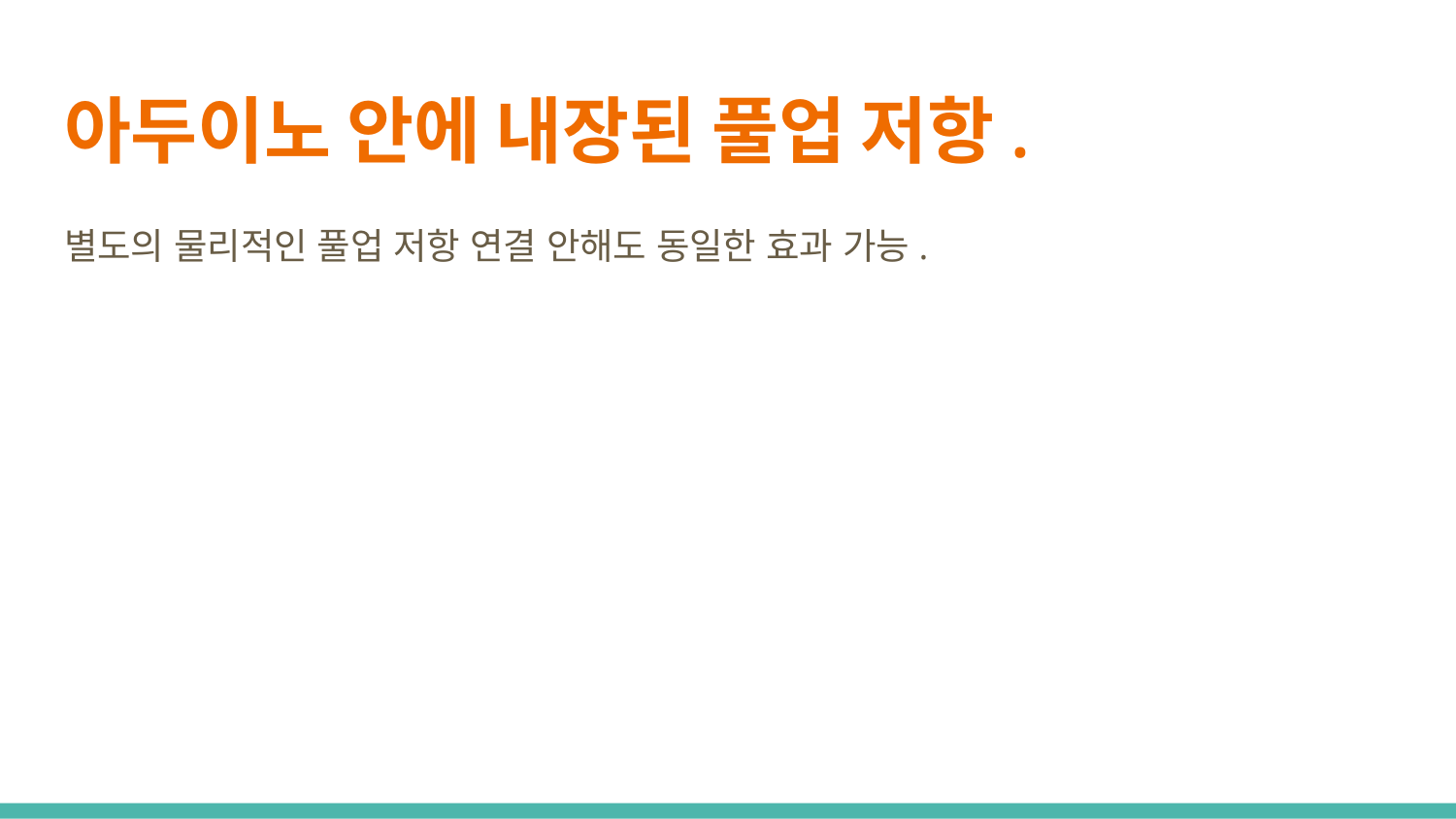

# 아두이노 안에 내장된 풀업 저항.
별도의 물리적인 풀업 저항 연결 안해도 동일한 효과 가능.